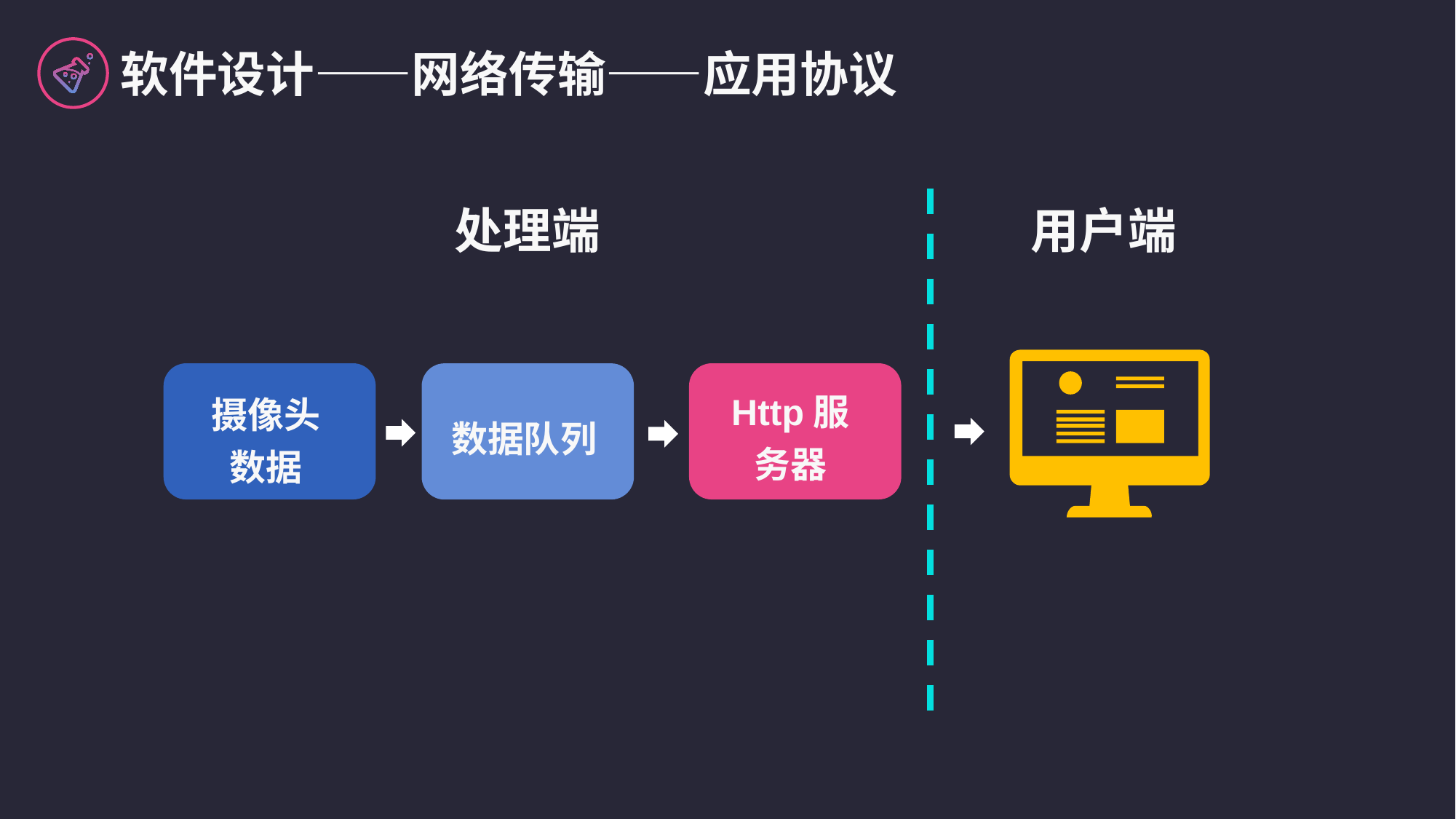

软件设计——网络传输——应用协议
处理端
用户端

摄像头
数据

Http服务器

数据队列